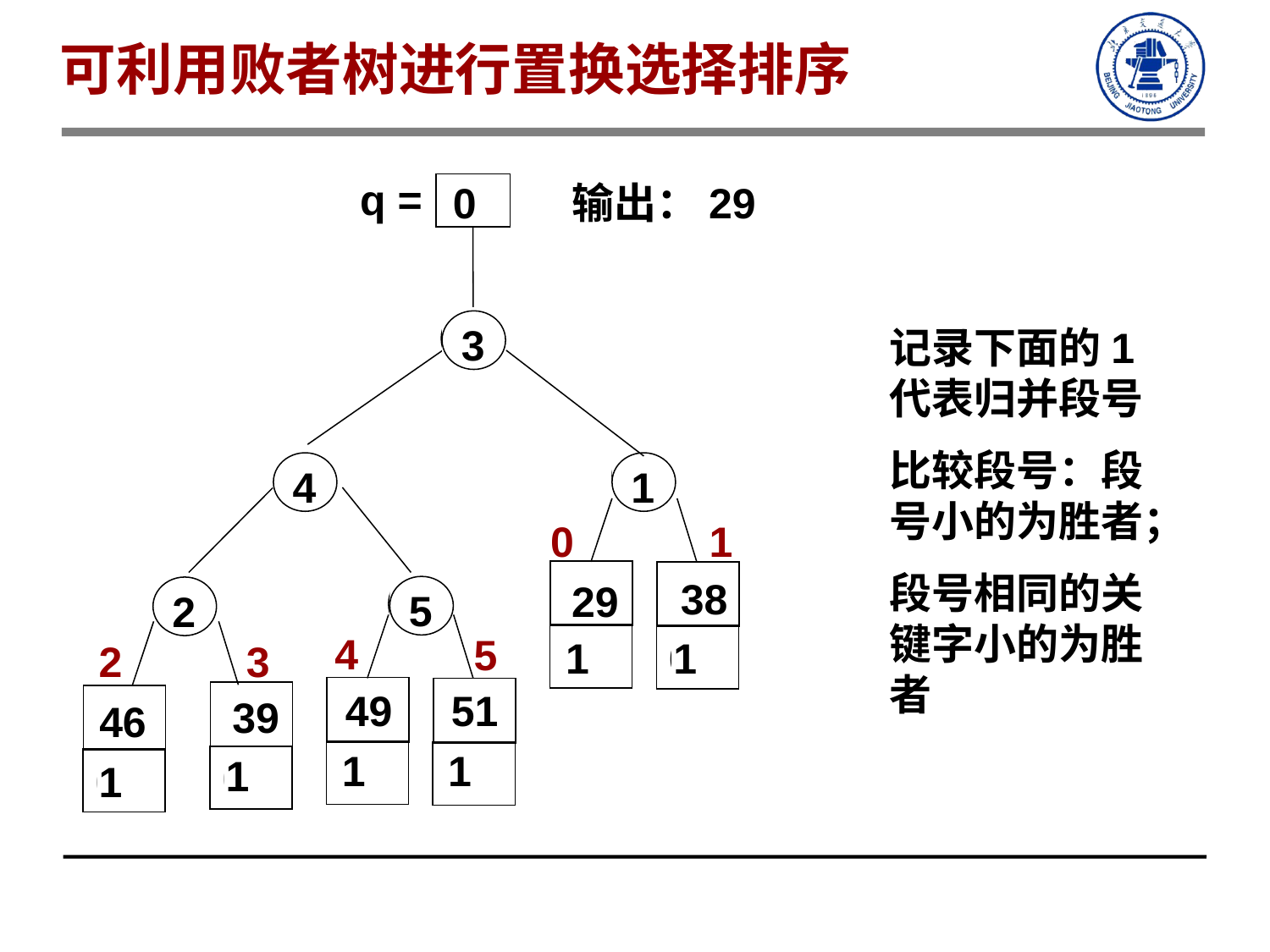

# 可利用败者树进行置换选择排序
q =
0

输出：29

3

0
记录下面的1代表归并段号
比较段号：段号小的为胜者；
段号相同的关键字小的为胜者

4

1

0

0

0
1

0

0

3

5

2
38

0
29

0

4
5
1

1

2
3

0
49

0
51

0
39

0
46
1

1

1

1